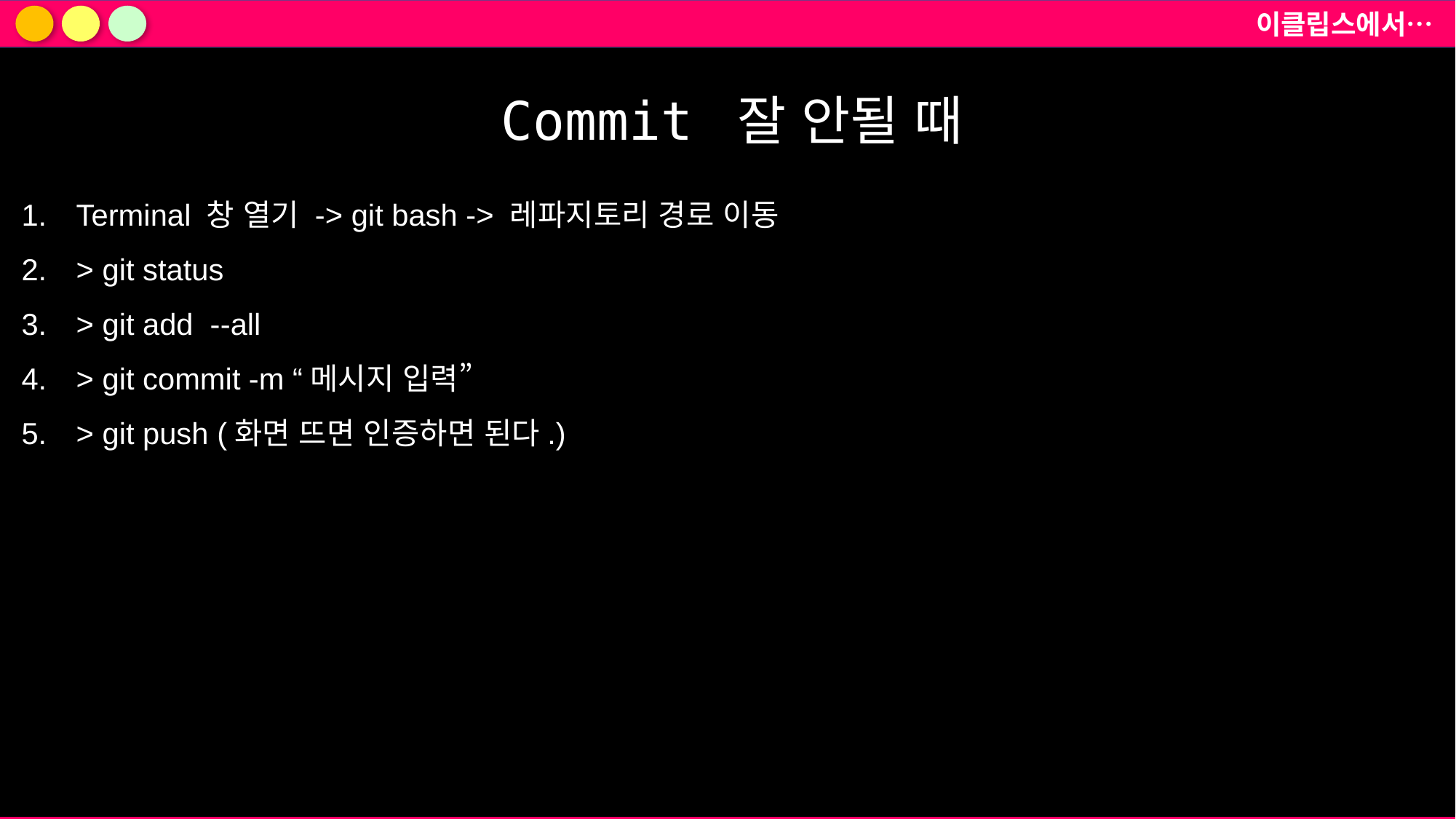

이클립스에서…
Commit 잘 안될 때

Terminal 창 열기 -> git bash -> 레파지토리 경로 이동
> git status
> git add  --all
> git commit -m “메시지 입력”
> git push (화면 뜨면 인증하면 된다.)